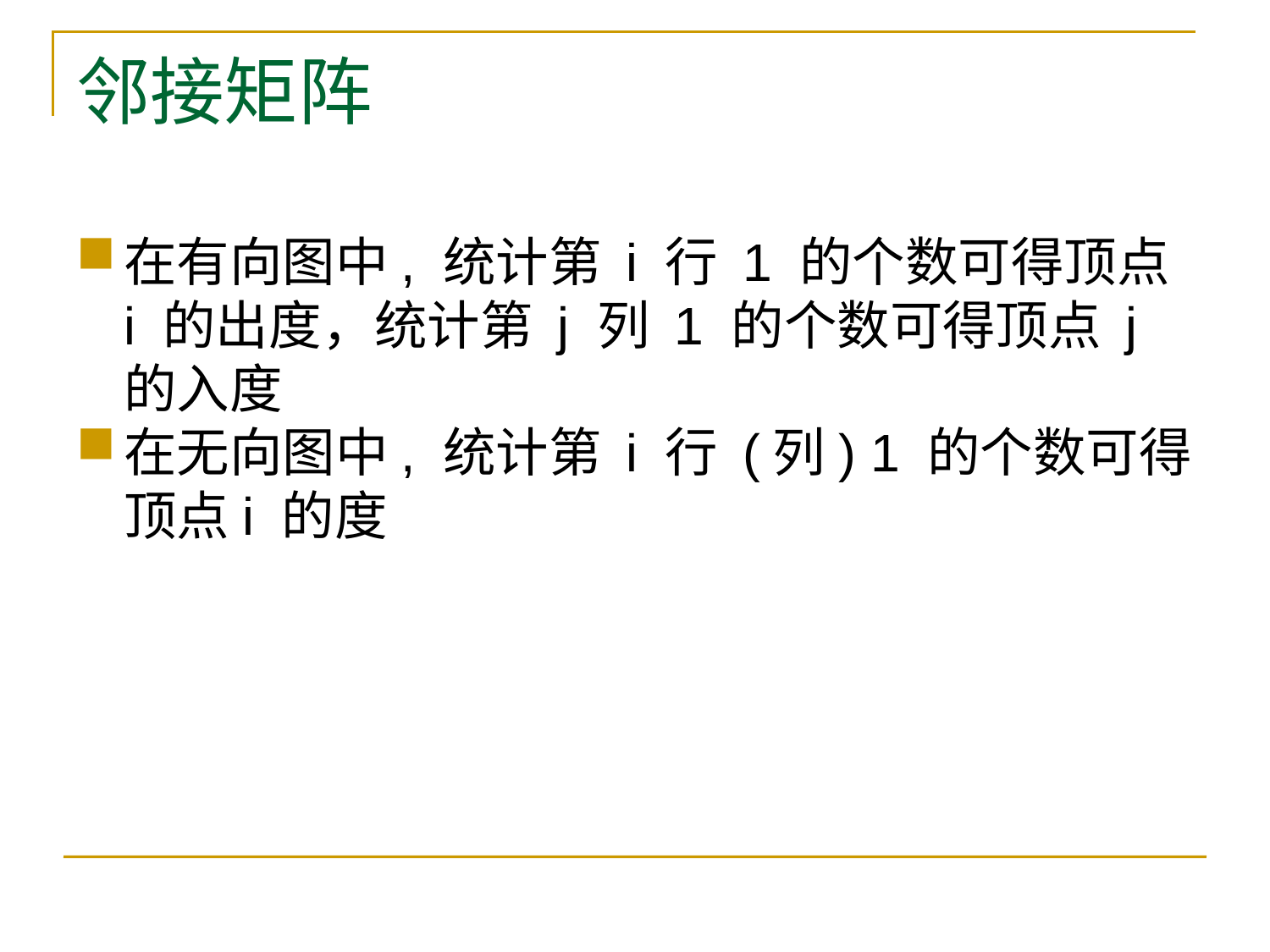

# 邻接矩阵
在有向图中, 统计第 i 行 1 的个数可得顶点 i 的出度，统计第 j 列 1 的个数可得顶点 j 的入度
在无向图中, 统计第 i 行 (列) 1 的个数可得顶点i 的度